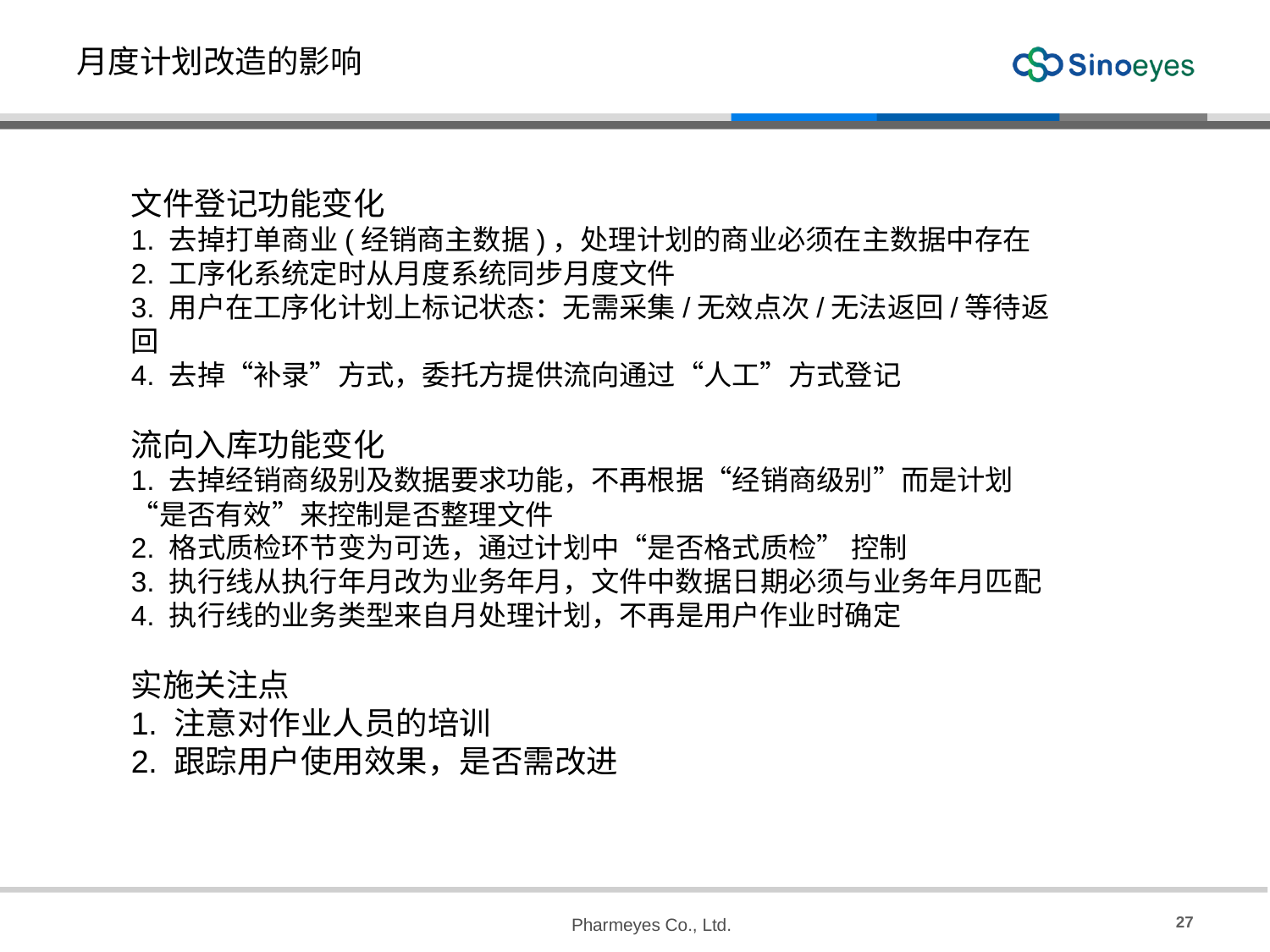

# 月度计划改造的影响
文件登记功能变化
1. 去掉打单商业(经销商主数据)，处理计划的商业必须在主数据中存在
2. 工序化系统定时从月度系统同步月度文件
3. 用户在工序化计划上标记状态：无需采集/无效点次/无法返回/等待返回
4. 去掉“补录”方式，委托方提供流向通过“人工”方式登记

流向入库功能变化
1. 去掉经销商级别及数据要求功能，不再根据“经销商级别”而是计划“是否有效”来控制是否整理文件
2. 格式质检环节变为可选，通过计划中“是否格式质检” 控制
3. 执行线从执行年月改为业务年月，文件中数据日期必须与业务年月匹配
4. 执行线的业务类型来自月处理计划，不再是用户作业时确定

实施关注点
1. 注意对作业人员的培训
2. 跟踪用户使用效果，是否需改进
27